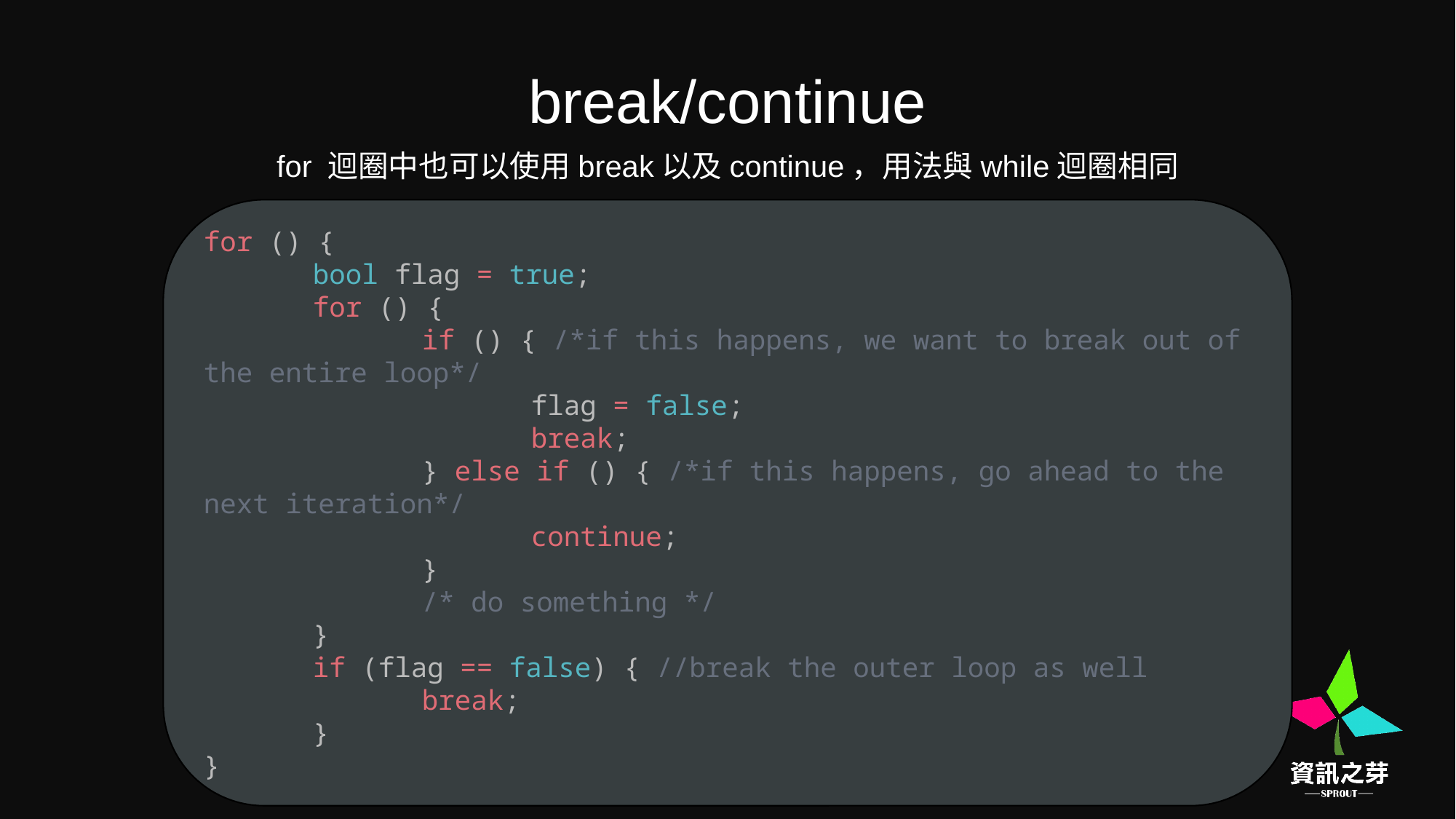

break/continue
for 迴圈中也可以使用break以及continue，用法與while迴圈相同
for () {
	bool flag = true;
	for () {
		if () { /*if this happens, we want to break out of the entire loop*/
			flag = false;
			break;
		} else if () { /*if this happens, go ahead to the next iteration*/
			continue;
		}
		/* do something */
	}
	if (flag == false) { //break the outer loop as well
		break;
	}
}